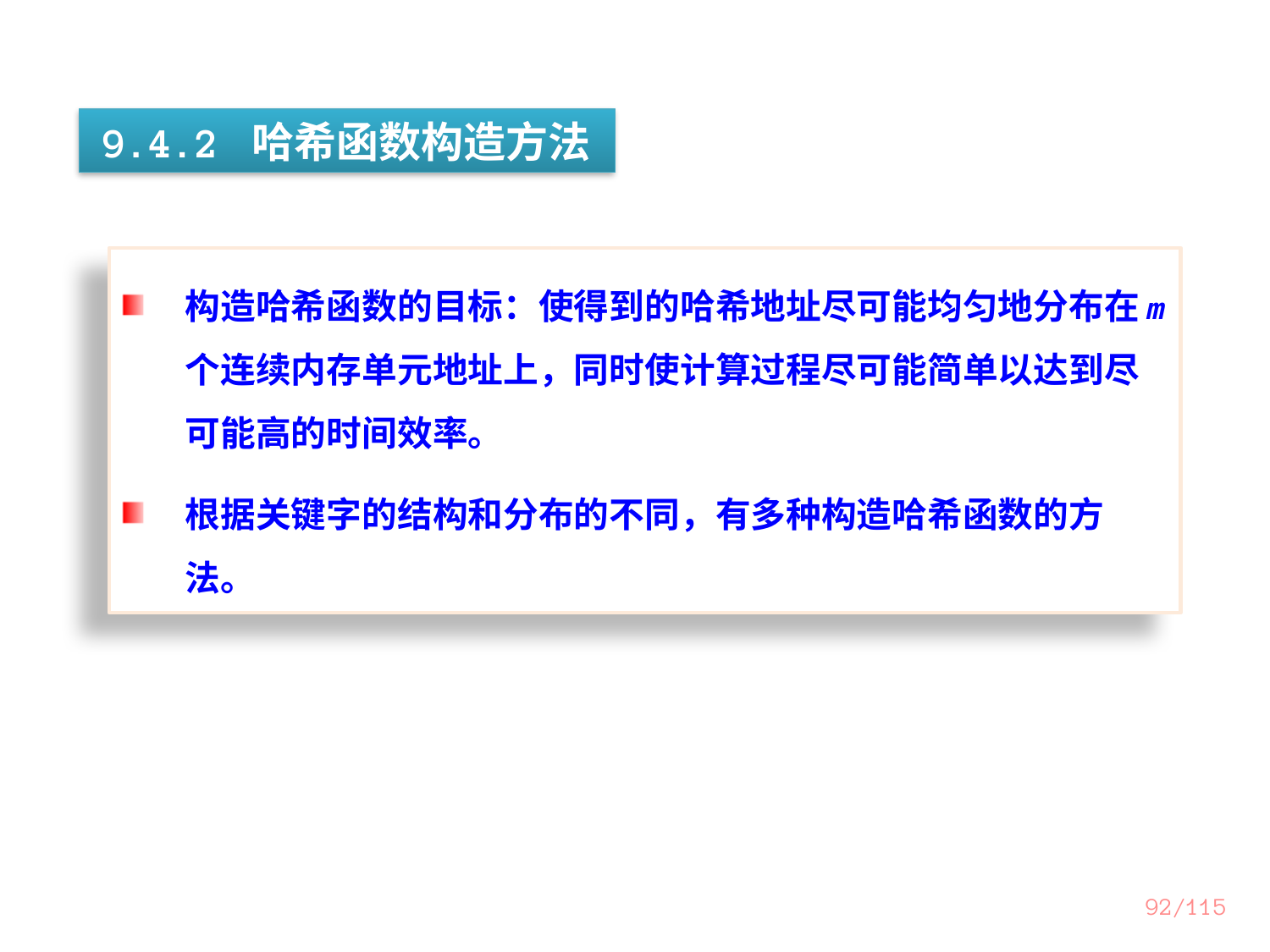

9.4.2 哈希函数构造方法
构造哈希函数的目标：使得到的哈希地址尽可能均匀地分布在m个连续内存单元地址上，同时使计算过程尽可能简单以达到尽可能高的时间效率。
根据关键字的结构和分布的不同，有多种构造哈希函数的方法。
92/115